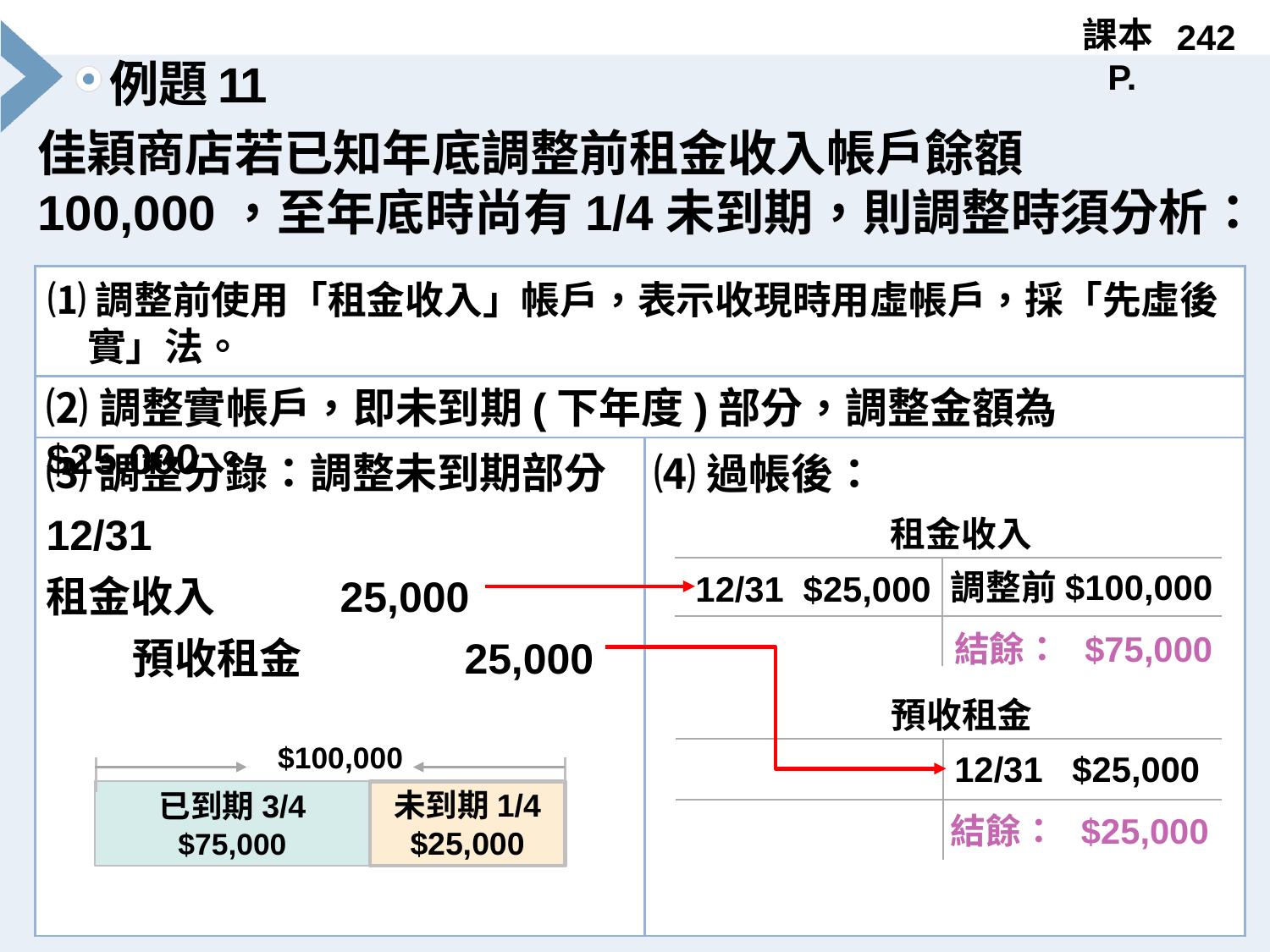

242
# 11
佳穎商店若已知年底調整前租金收入帳戶餘額100,000，至年底時尚有1/4未到期，則調整時須分析：
|  |  |
| --- | --- |
|  |  |
|  |  |
⑴調整前使用「租金收入」帳戶，表示收現時用虛帳戶，採「先虛後實」法。
⑵調整實帳戶，即未到期(下年度)部分，調整金額為$25,000。
⑷過帳後：
⑶調整分錄：調整未到期部分
12/31
租金收入            25,000
        預收租金                25,000
| 租金收入 |  |
| --- | --- |
|  |  |
|  |  |
調整前$100,000
12/31  $25,000
結餘：  $75,000
| 預收租金 |  |
| --- | --- |
|  |  |
|  |  |
$100,000
已到期3/4
$75,000
未到期1/4
$25,000
12/31   $25,000
結餘：  $25,000